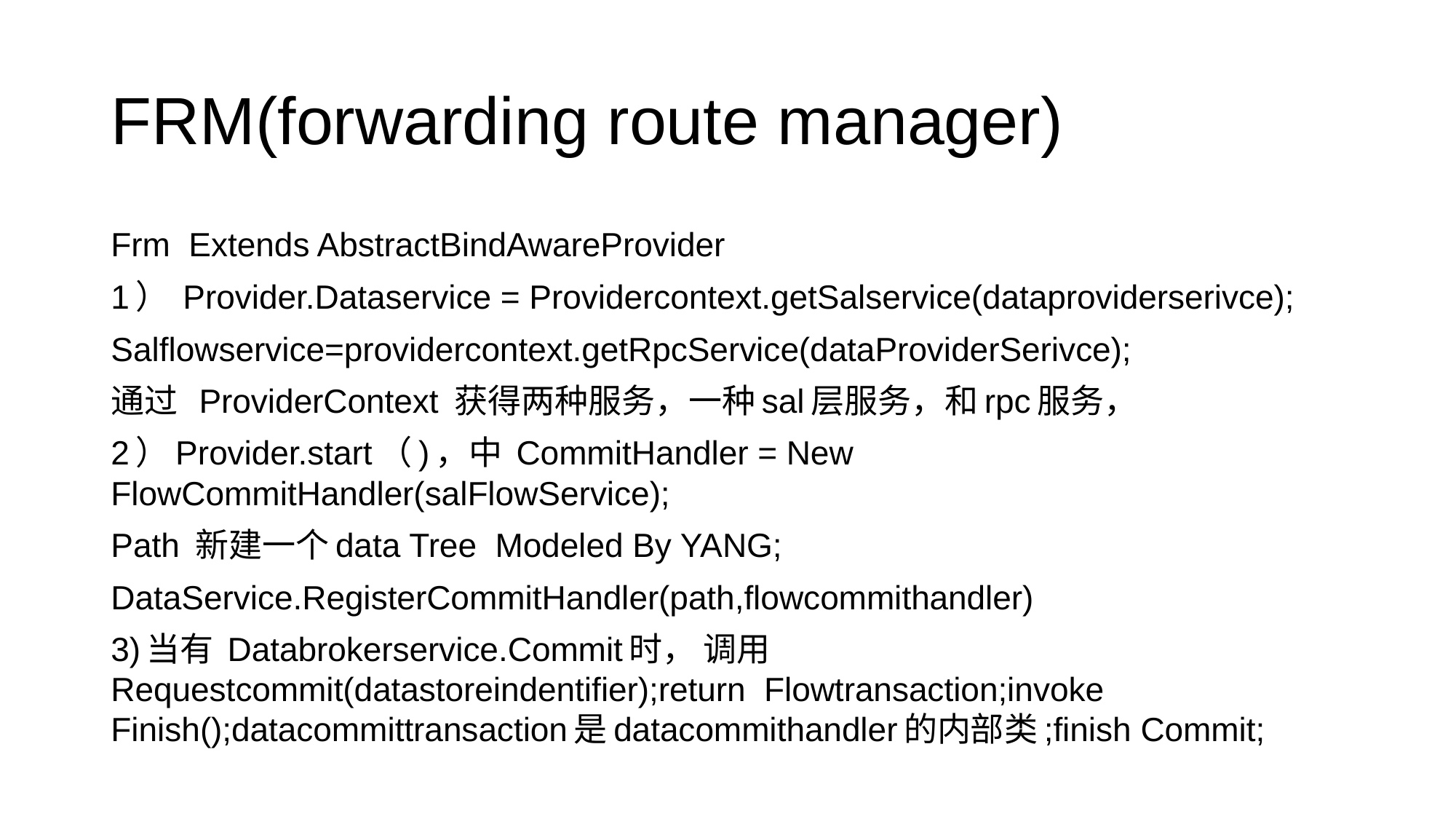

# FRM(forwarding route manager)
Frm  Extends AbstractBindAwareProvider
1） Provider.Dataservice = Providercontext.getSalservice(dataproviderserivce);
Salflowservice=providercontext.getRpcService(dataProviderSerivce);
通过  ProviderContext 获得两种服务，一种sal层服务，和rpc服务，
2）Provider.start（)，中 CommitHandler = New FlowCommitHandler(salFlowService);
Path 新建一个data Tree  Modeled By YANG;
DataService.RegisterCommitHandler(path,flowcommithandler)
3)当有 Databrokerservice.Commit时， 调用 Requestcommit(datastoreindentifier);return  Flowtransaction;invoke Finish();datacommittransaction是datacommithandler的内部类;finish Commit;